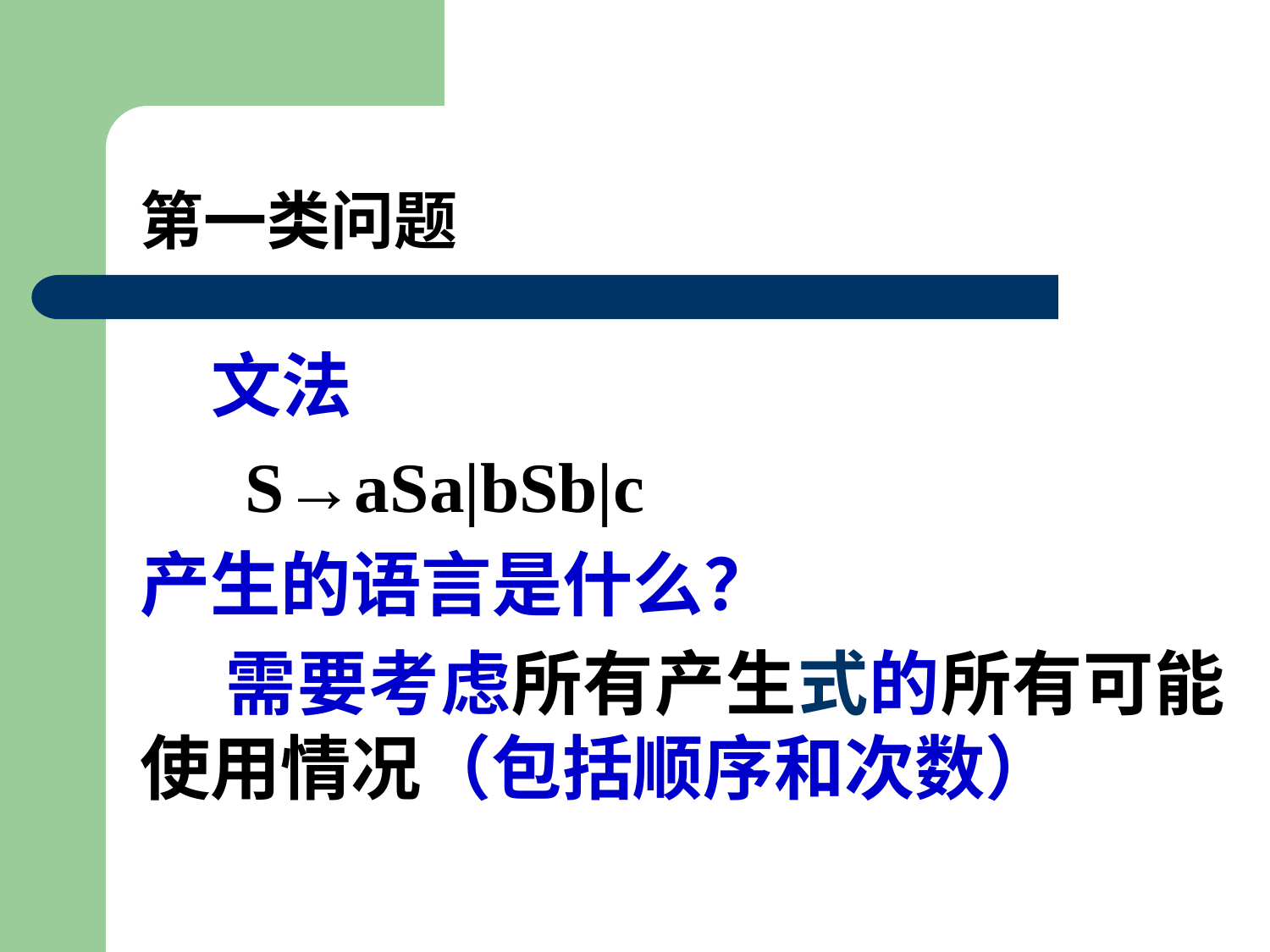

# 第一类问题
   文法
      S→aSa|bSb|c
产生的语言是什么？
    需要考虑所有产生式的所有可能使用情况（包括顺序和次数）